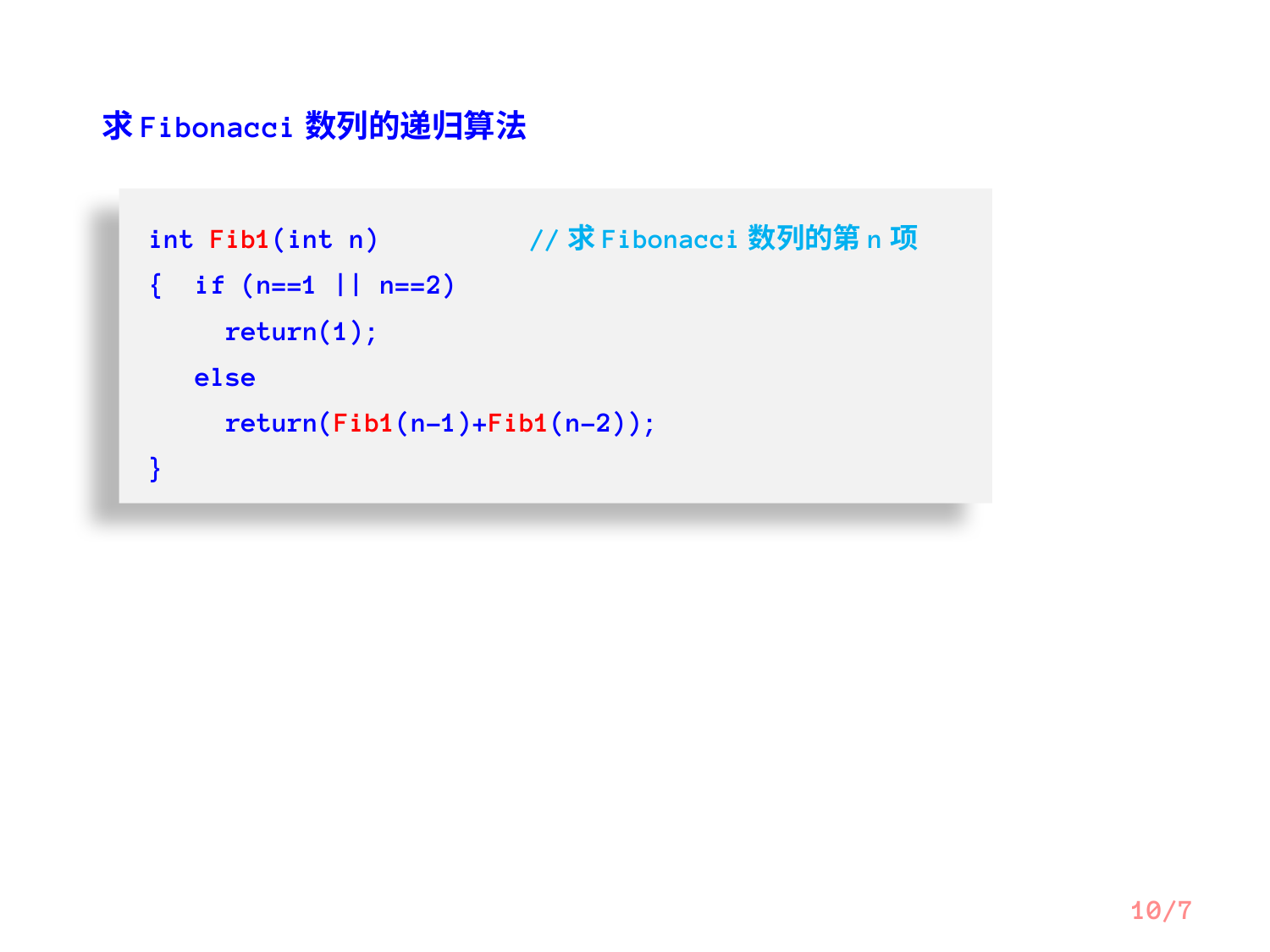

求Fibonacci数列的递归算法
int Fib1(int n) 		//求Fibonacci数列的第n项
{  if (n==1 || n==2)
     return(1);
   else
     return(Fib1(n-1)+Fib1(n-2));
}
10/7